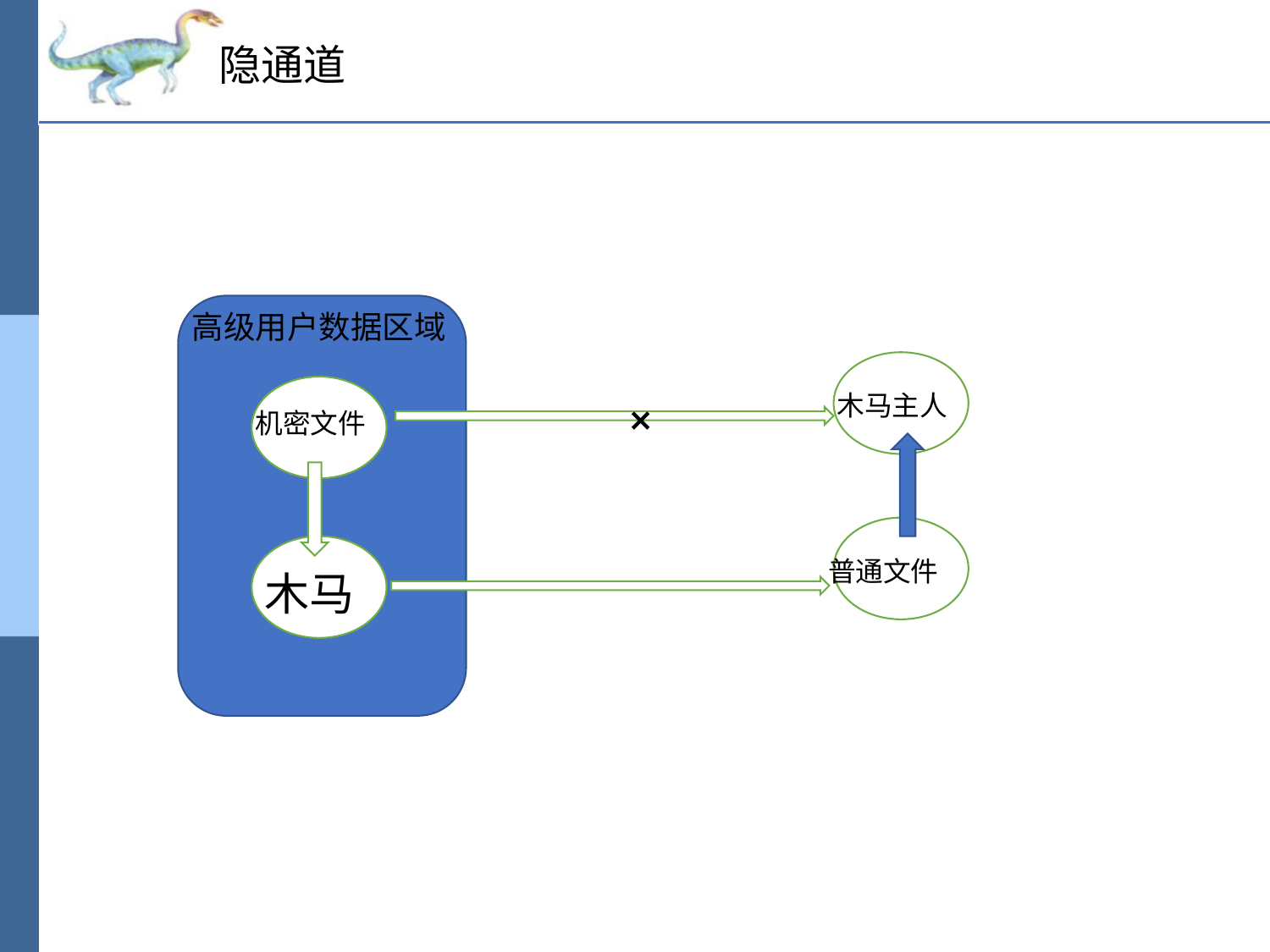

隐通道

高级用户数据区域

木马主人
❌
机密文件

普通文件
木马